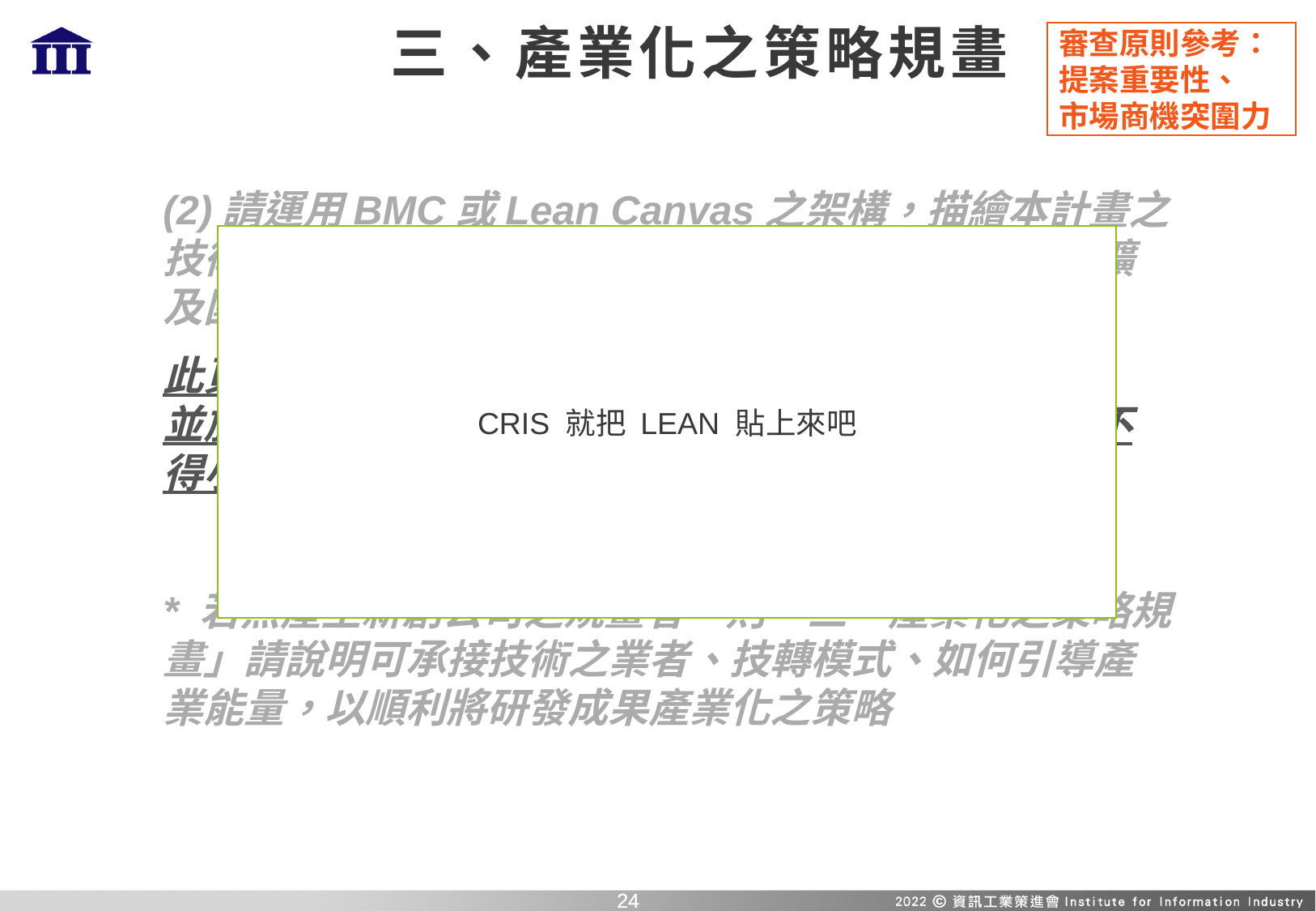

# 三、產業化之策略規畫
審查原則參考：
提案重要性、
市場商機突圍力
(2)請運用BMC或Lean Canvas之架構，描繪本計畫之技術、或產品、或營運模式所將開發市場之構想（能擴及國際市場者尤佳）與產業化/產生新創公司之時程
此頁以BMC或Lean Canvas之架構圖表達，
並於次頁以文字重點說明之(最多500字，字元大小不得小於16點)

* 若無產生新創公司之規畫者，則「三、產業化之策略規畫」請說明可承接技術之業者、技轉模式、如何引導產業能量，以順利將研發成果產業化之策略
CRIS 就把 LEAN 貼上來吧